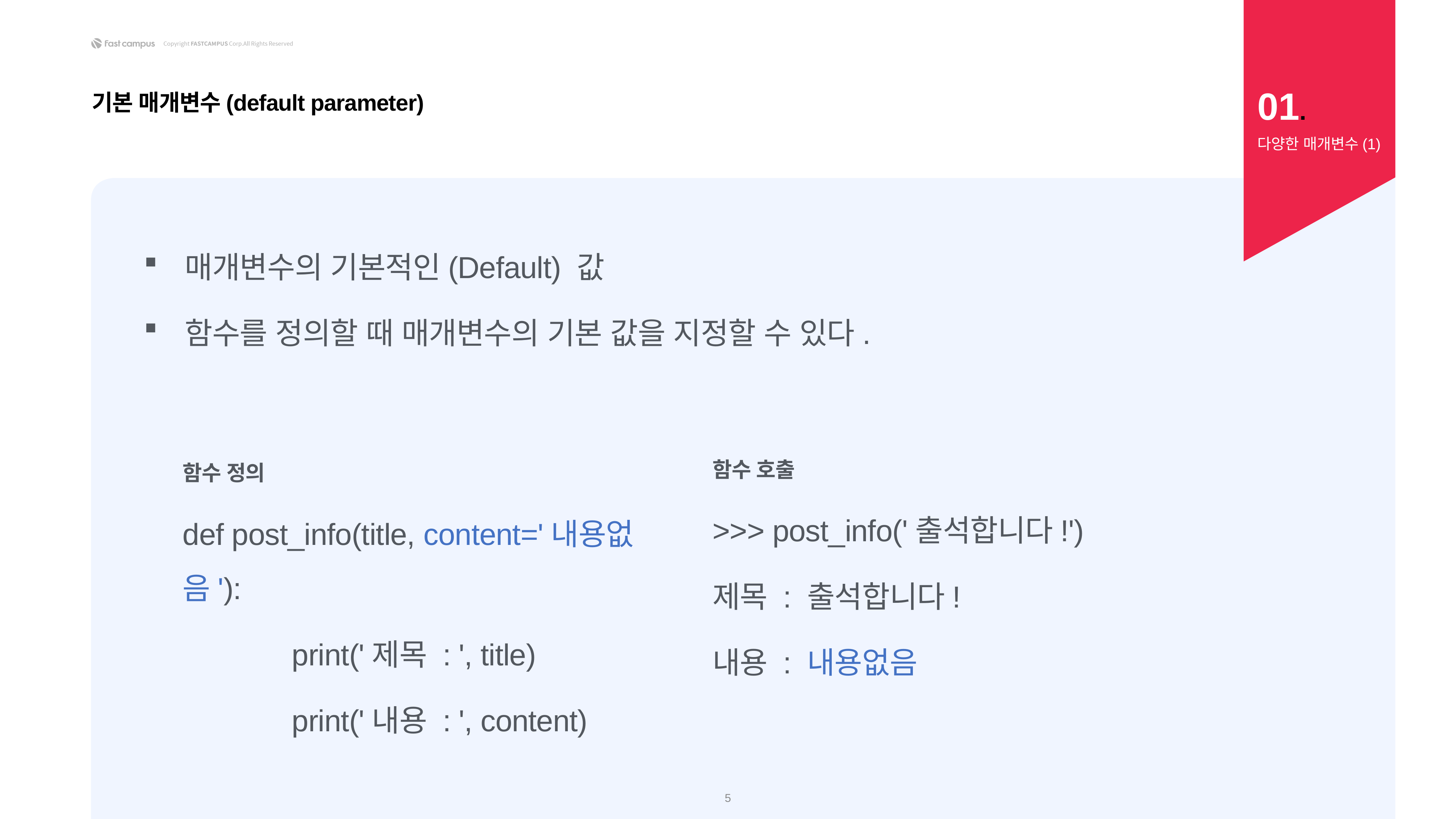

01.
기본 매개변수(default parameter)
다양한 매개변수(1)
매개변수의 기본적인(Default) 값
함수를 정의할 때 매개변수의 기본 값을 지정할 수 있다.
함수 호출
>>> post_info('출석합니다!')
제목 : 출석합니다!
내용 : 내용없음
함수 정의
def post_info(title, content='내용없음'):
		print('제목 : ', title)
		print('내용 : ', content)
5